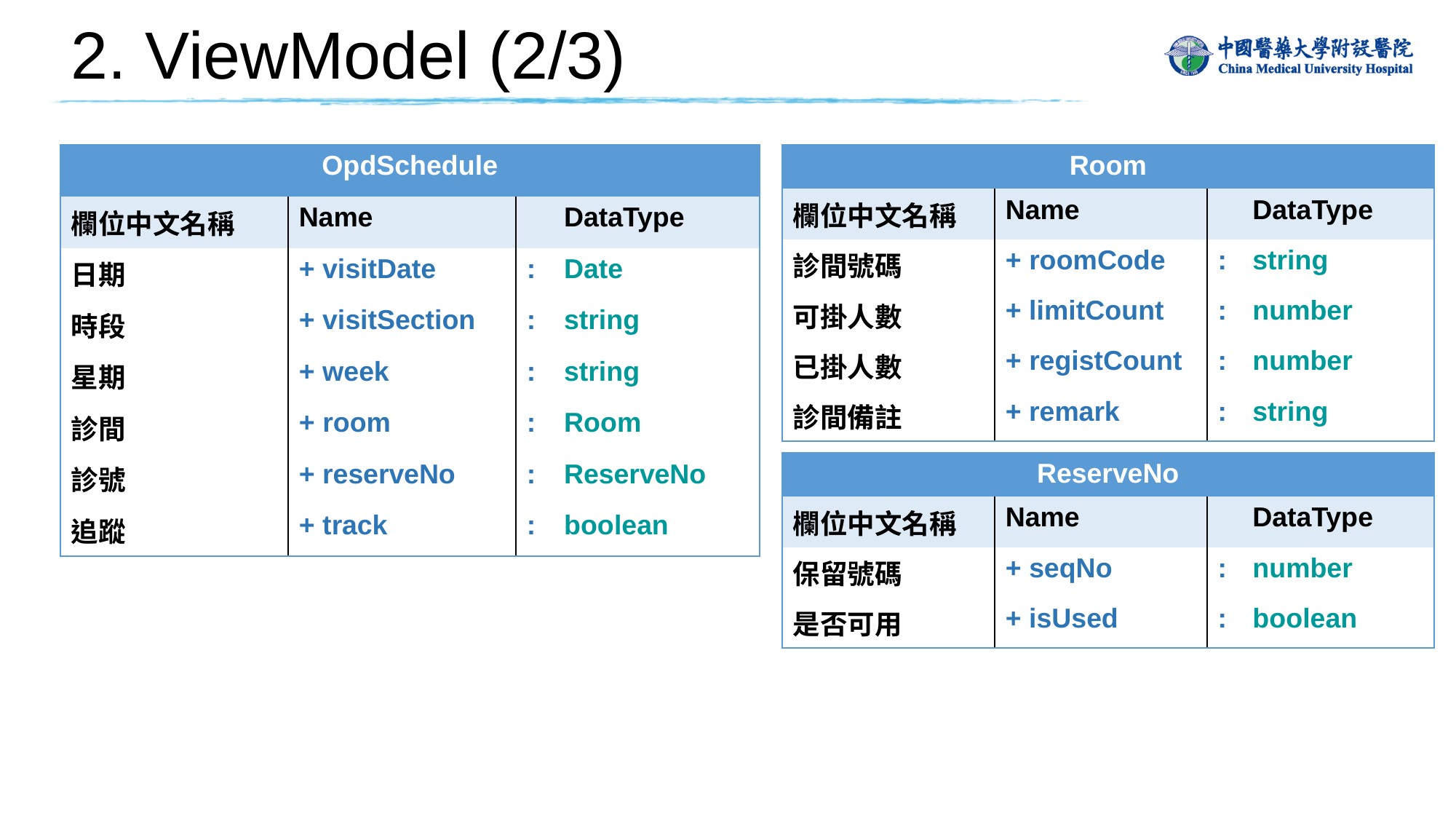

# 2. ViewModel (2/3)
| OpdSchedule |  |  |  |
| --- | --- | --- | --- |
| 欄位中文名稱 | Name |  | DataType |
| 日期 | + visitDate | : | Date |
| 時段 | + visitSection | : | string |
| 星期 | + week | : | string |
| 診間 | + room | : | Room |
| 診號 | + reserveNo | : | ReserveNo |
| 追蹤 | + track | : | boolean |
| Room |  |  |  |
| --- | --- | --- | --- |
| 欄位中文名稱 | Name |  | DataType |
| 診間號碼 | + roomCode | : | string |
| 可掛人數 | + limitCount | : | number |
| 已掛人數 | + registCount | : | number |
| 診間備註 | + remark | : | string |
| ReserveNo |  |  |  |
| --- | --- | --- | --- |
| 欄位中文名稱 | Name |  | DataType |
| 保留號碼 | + seqNo | : | number |
| 是否可用 | + isUsed | : | boolean |